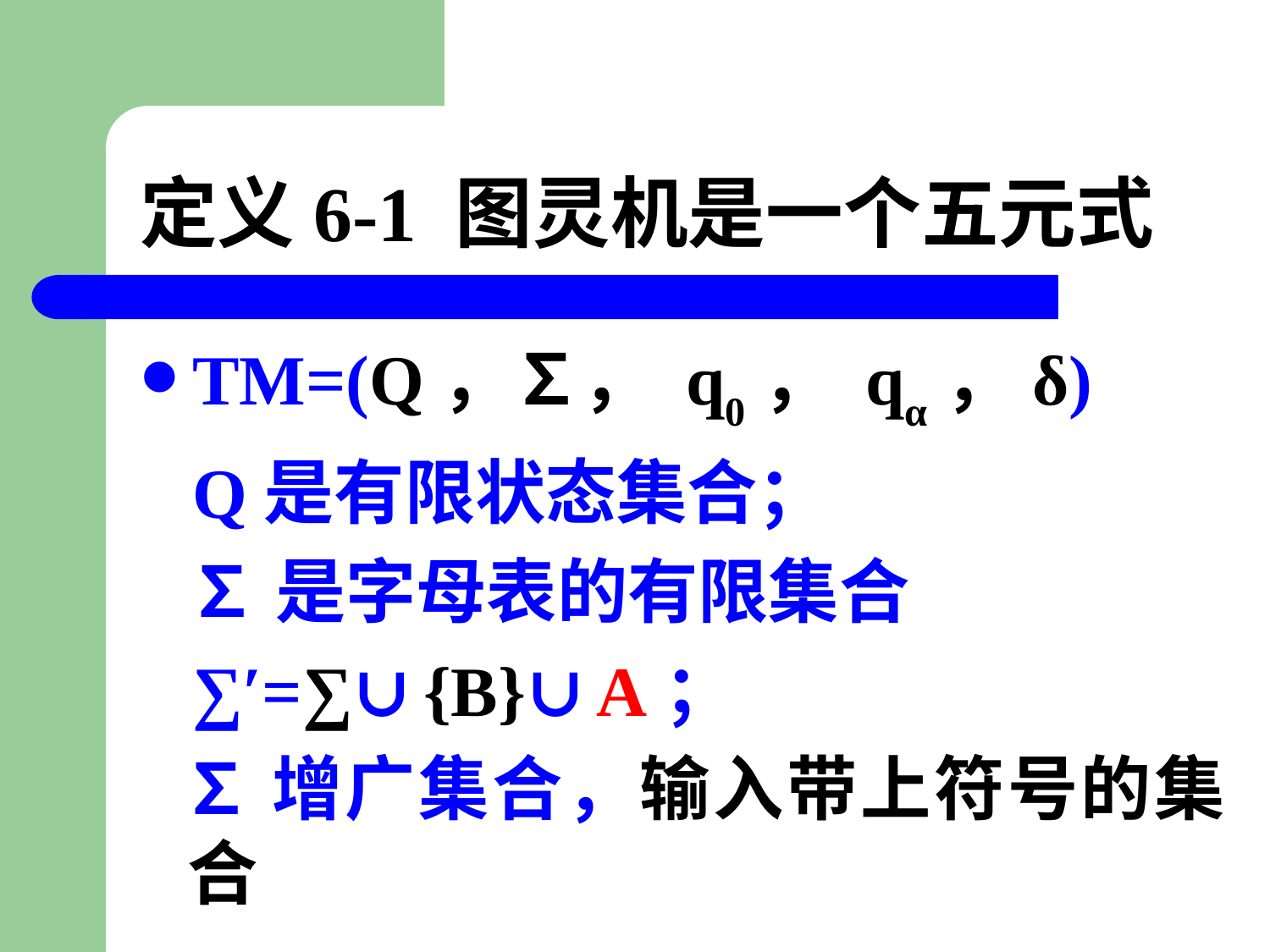

# 定义6-1 图灵机是一个五元式
TM=(Q，∑， q0， qα，δ)
   Q是有限状态集合；
   ∑是字母表的有限集合
   ∑′=∑∪{B}∪A；
  ∑增广集合，输入带上符号的集合